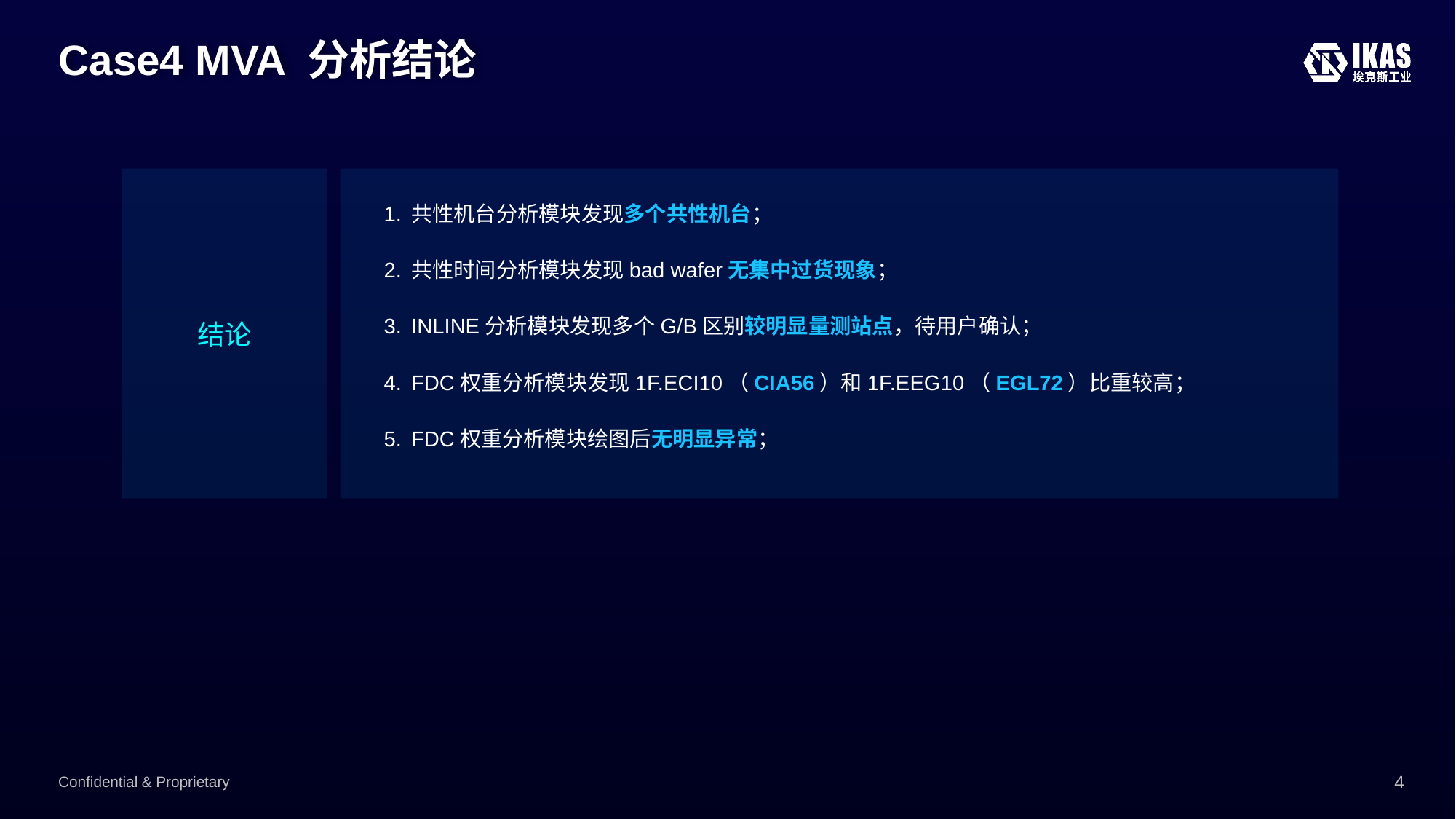

# Case4 MVA 分析结论
结论

共性机台分析模块发现多个共性机台；
共性时间分析模块发现bad wafer无集中过货现象；
INLINE分析模块发现多个G/B区别较明显量测站点，待用户确认；
FDC权重分析模块发现1F.ECI10（CIA56）和1F.EEG10（EGL72）比重较高；
FDC权重分析模块绘图后无明显异常；